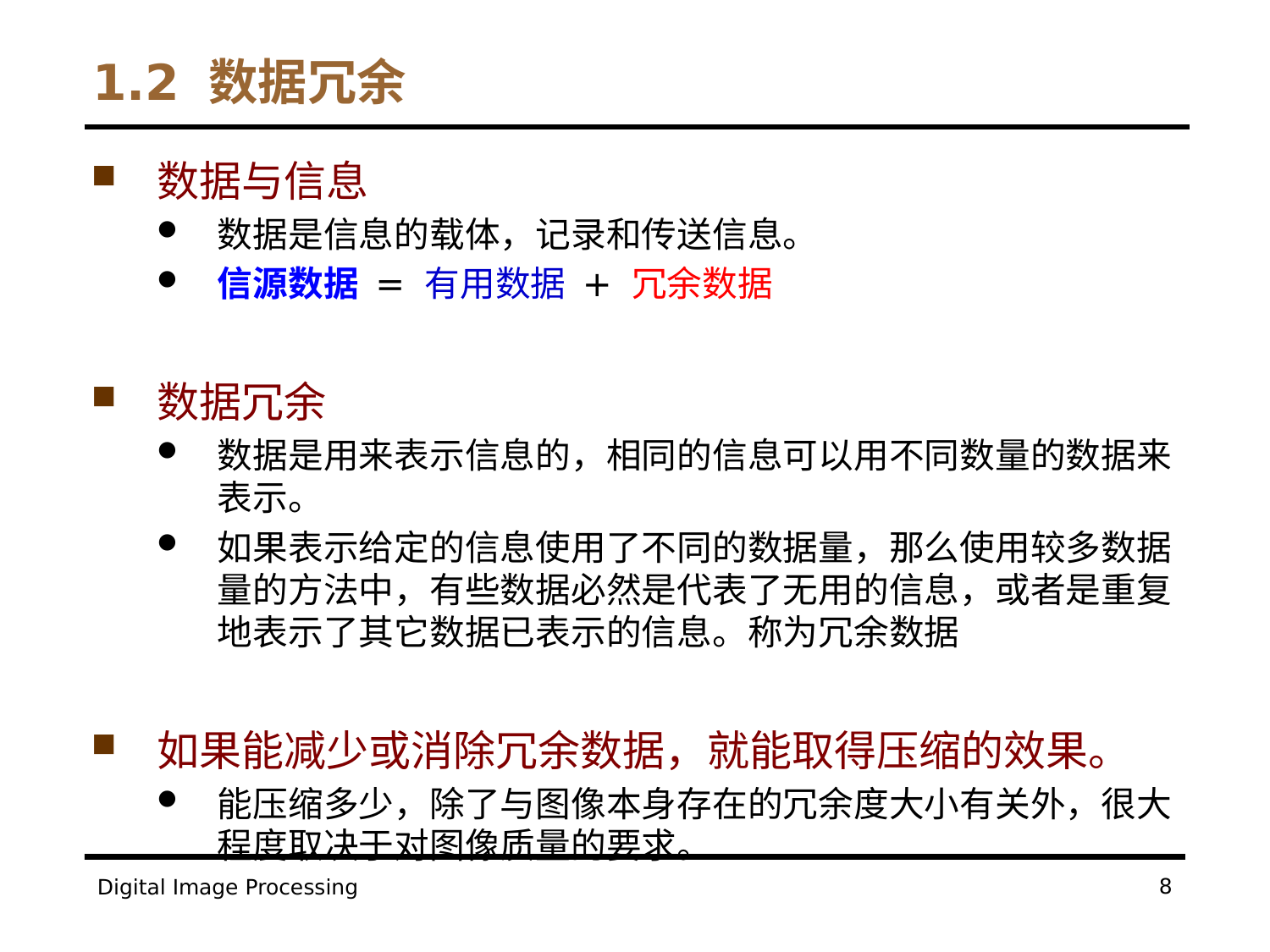

# 1.2 数据冗余
数据与信息
数据是信息的载体，记录和传送信息。
信源数据 = 有用数据 + 冗余数据

数据冗余
数据是用来表示信息的，相同的信息可以用不同数量的数据来表示。
如果表示给定的信息使用了不同的数据量，那么使用较多数据量的方法中，有些数据必然是代表了无用的信息，或者是重复地表示了其它数据已表示的信息。称为冗余数据

如果能减少或消除冗余数据，就能取得压缩的效果。
能压缩多少，除了与图像本身存在的冗余度大小有关外，很大程度取决于对图像质量的要求。
8
Digital Image Processing